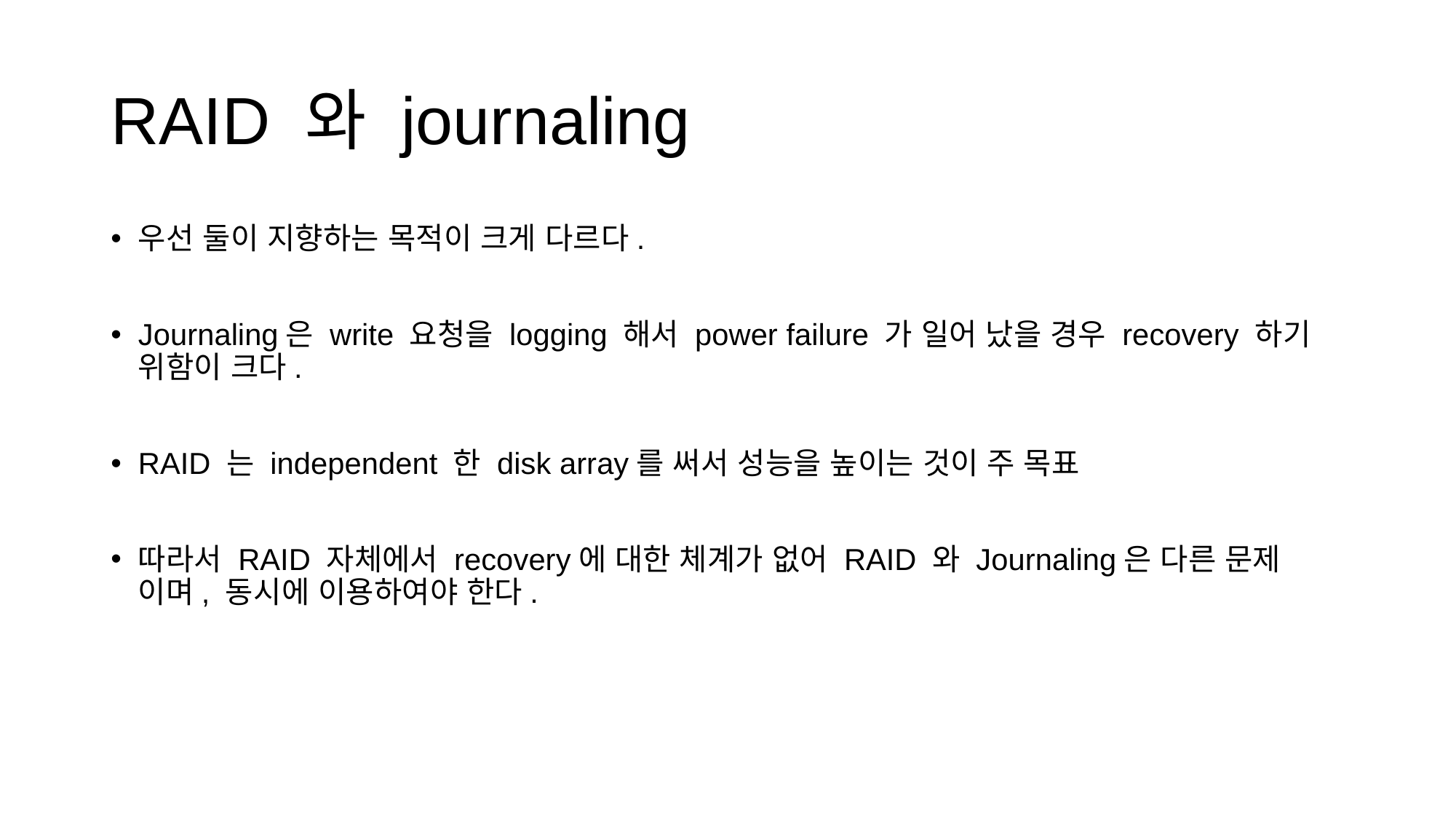

# RAID 와 journaling
우선 둘이 지향하는 목적이 크게 다르다.

Journaling은 write 요청을 logging 해서 power failure 가 일어 났을 경우 recovery 하기 위함이 크다.

RAID 는 independent 한 disk array를 써서 성능을 높이는 것이 주 목표

따라서 RAID 자체에서 recovery에 대한 체계가 없어 RAID 와 Journaling은 다른 문제 이며, 동시에 이용하여야 한다.